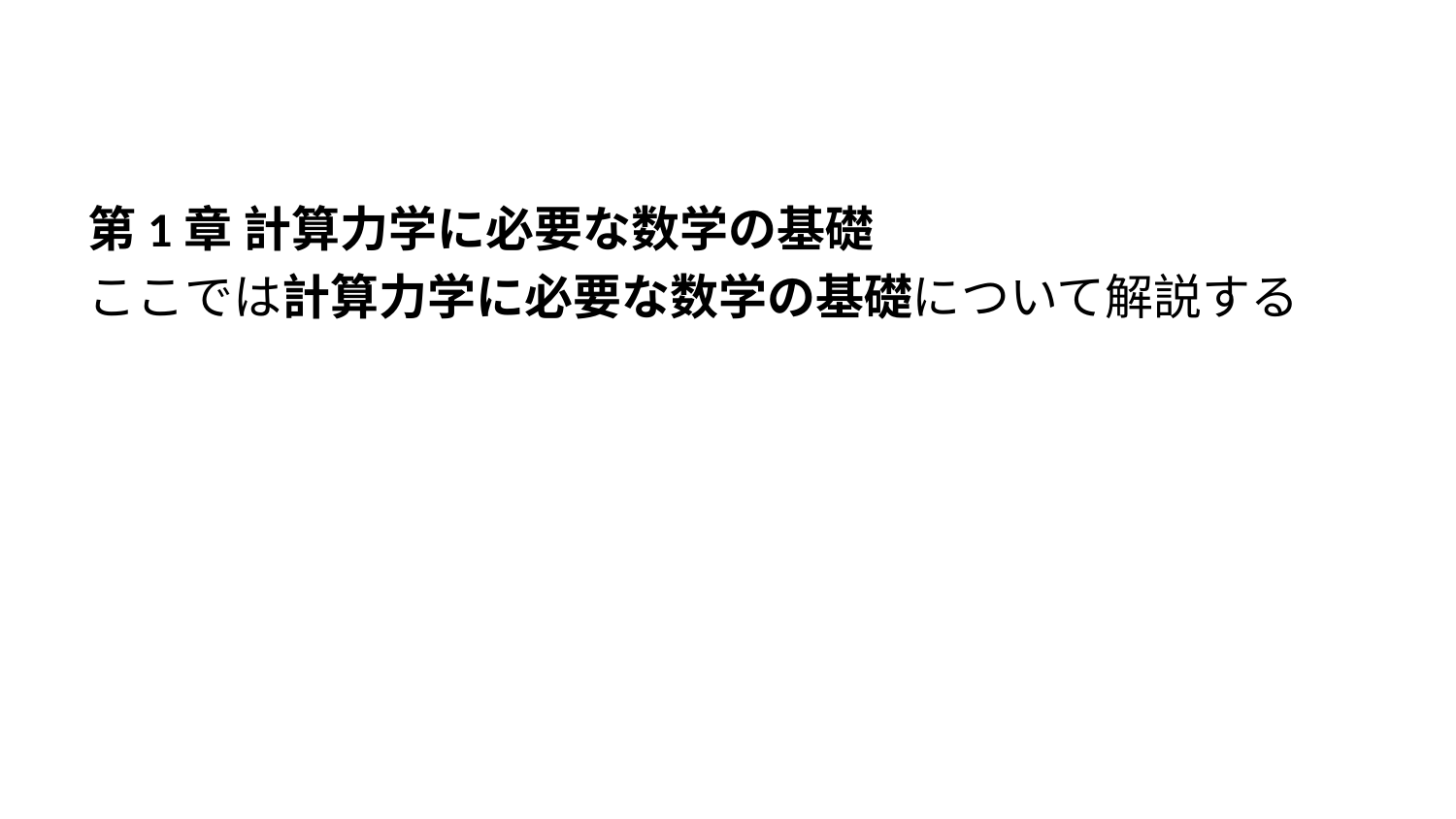

第1章 計算力学に必要な数学の基礎
ここでは計算力学に必要な数学の基礎について解説する